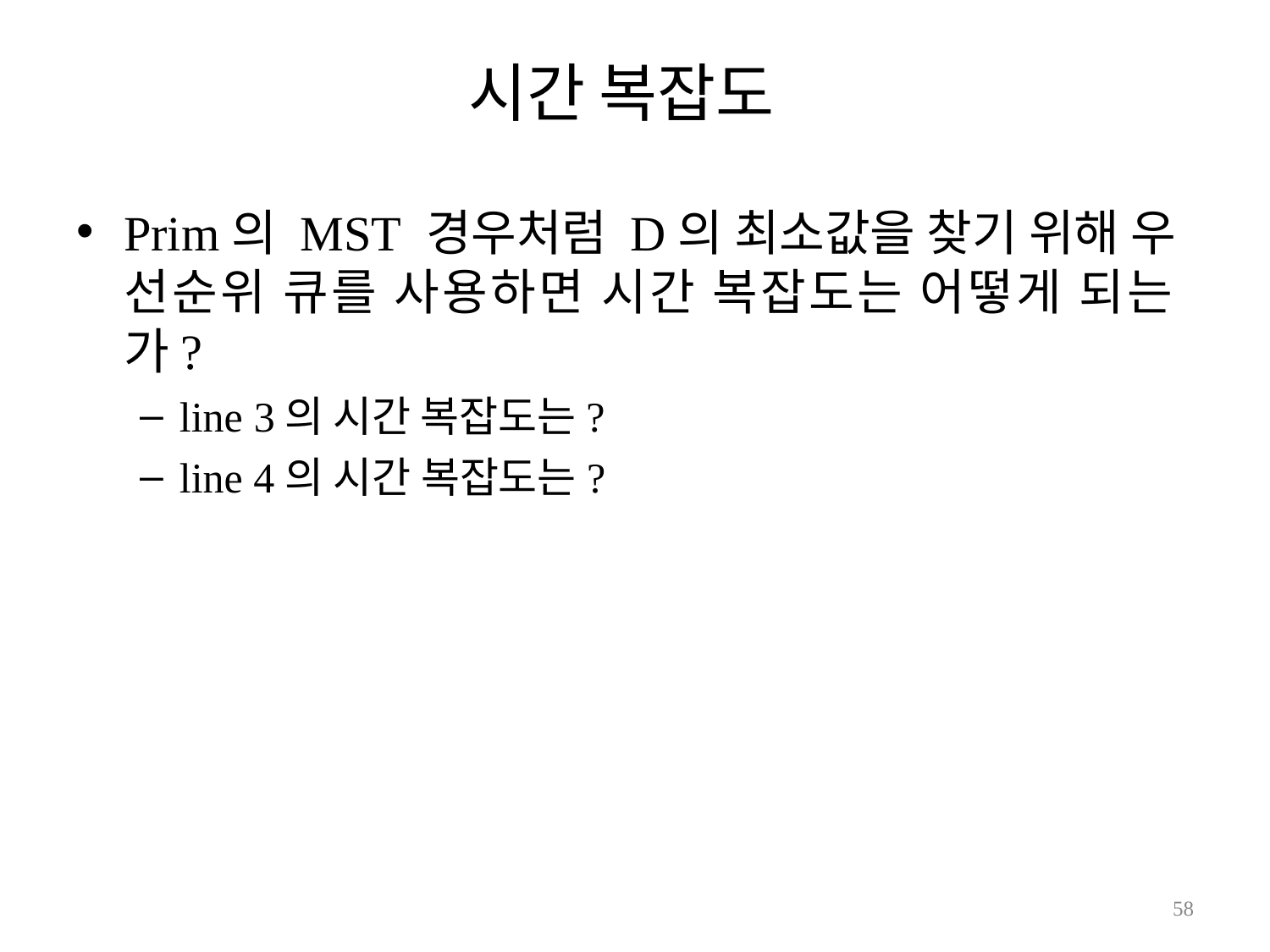

# 시간 복잡도
Prim의 MST 경우처럼 D의 최소값을 찾기 위해 우  선순위 큐를 사용하면 시간 복잡도는 어떻게 되는  가?
line 3의 시간 복잡도는?
line 4의 시간 복잡도는?
58